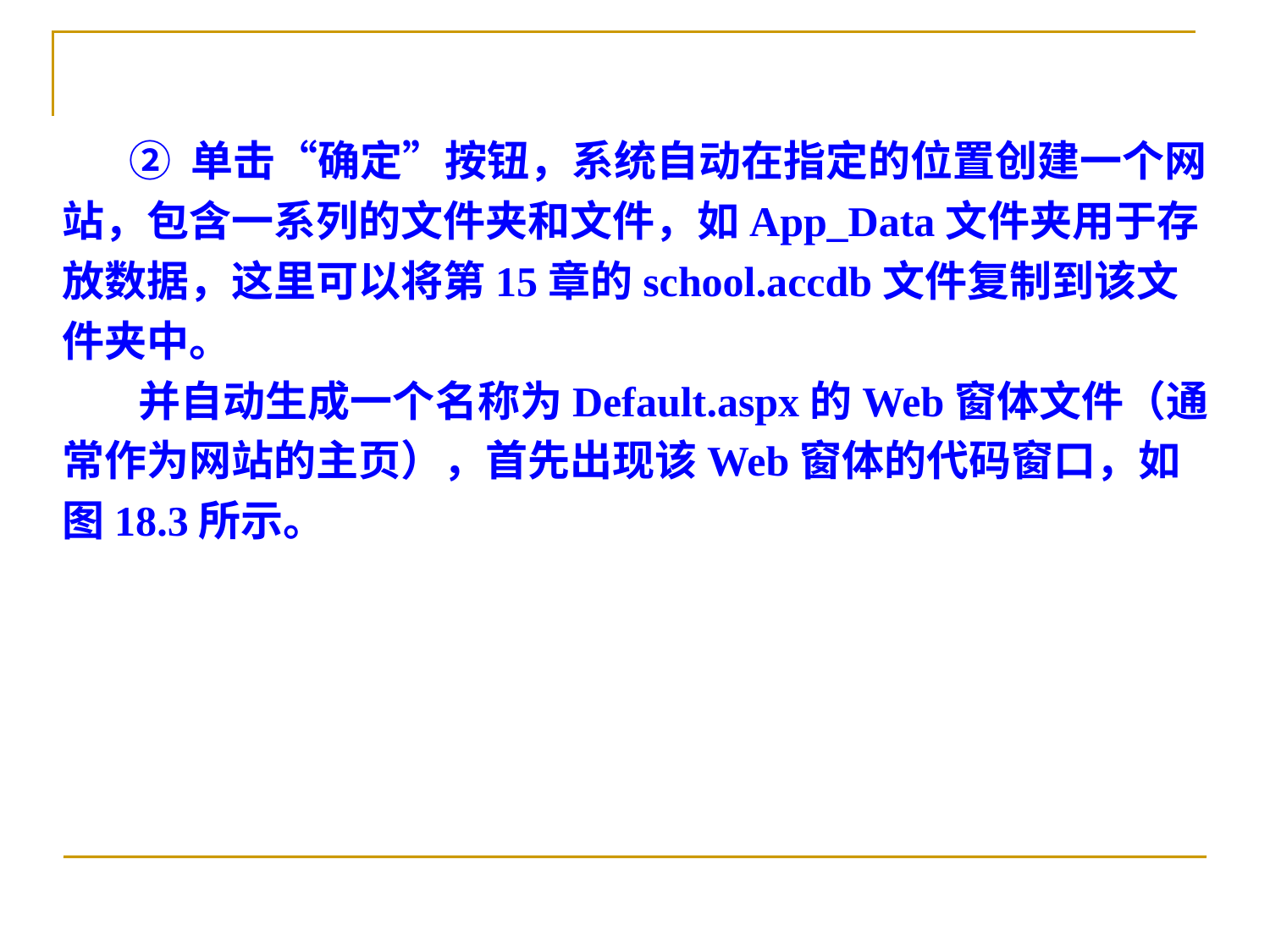

② 单击“确定”按钮，系统自动在指定的位置创建一个网站，包含一系列的文件夹和文件，如App_Data文件夹用于存放数据，这里可以将第15章的school.accdb文件复制到该文件夹中。
       并自动生成一个名称为Default.aspx的Web窗体文件（通常作为网站的主页），首先出现该Web窗体的代码窗口，如图18.3所示。